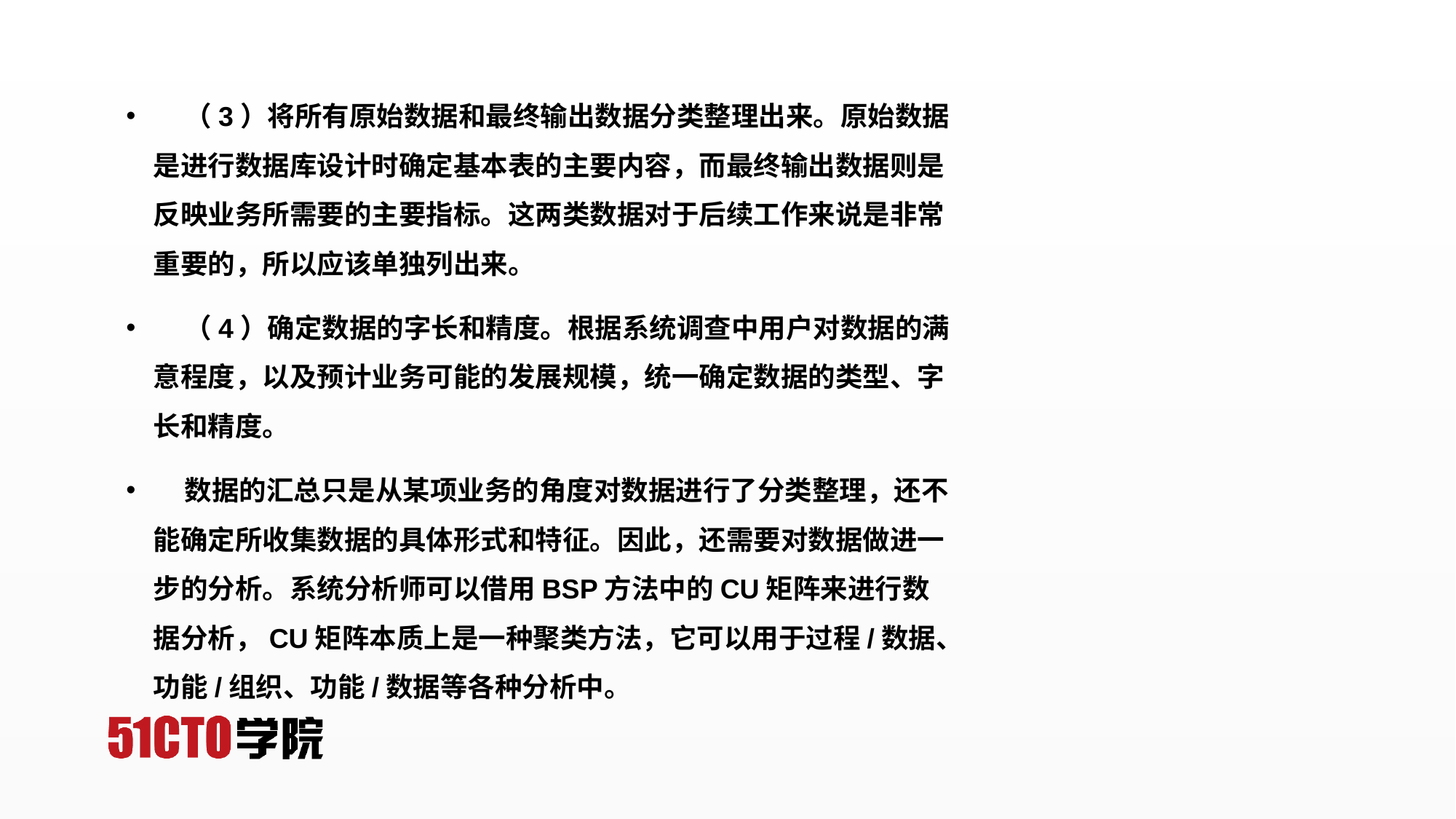

（3）将所有原始数据和最终输出数据分类整理出来。原始数据是进行数据库设计时确定基本表的主要内容，而最终输出数据则是反映业务所需要的主要指标。这两类数据对于后续工作来说是非常重要的，所以应该单独列出来。
    （4）确定数据的字长和精度。根据系统调查中用户对数据的满意程度，以及预计业务可能的发展规模，统一确定数据的类型、字长和精度。
    数据的汇总只是从某项业务的角度对数据进行了分类整理，还不能确定所收集数据的具体形式和特征。因此，还需要对数据做进一步的分析。系统分析师可以借用BSP方法中的CU矩阵来进行数据分析，CU矩阵本质上是一种聚类方法，它可以用于过程/数据、功能/组织、功能/数据等各种分析中。